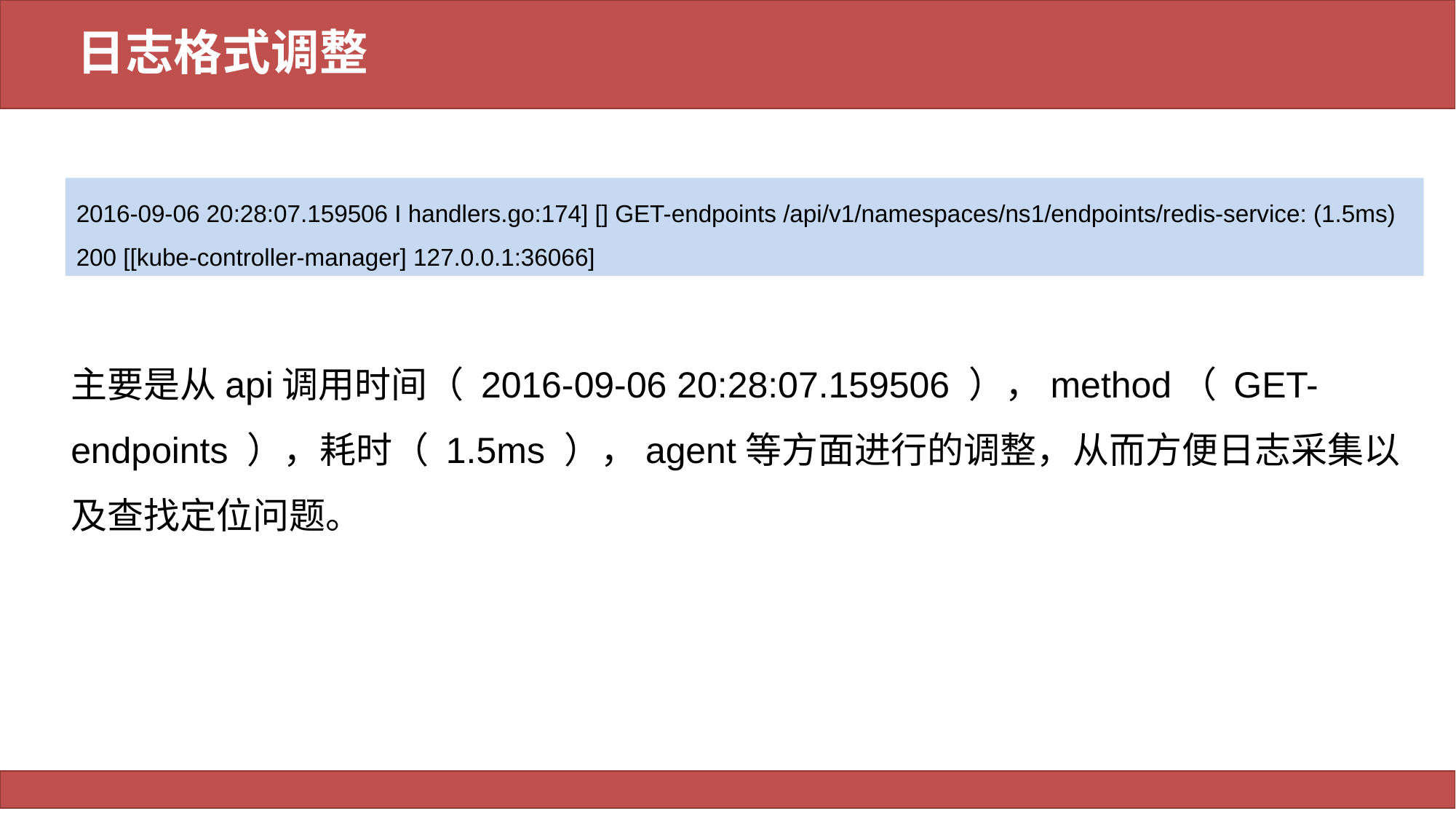

# 日志格式调整
2016-09-06 20:28:07.159506 I handlers.go:174] [] GET-endpoints /api/v1/namespaces/ns1/endpoints/redis-service: (1.5ms) 200 [[kube-controller-manager] 127.0.0.1:36066]
主要是从api调用时间（ 2016-09-06 20:28:07.159506 ），method（ GET-endpoints ），耗时（ 1.5ms ），agent等方面进行的调整，从而方便日志采集以及查找定位问题。